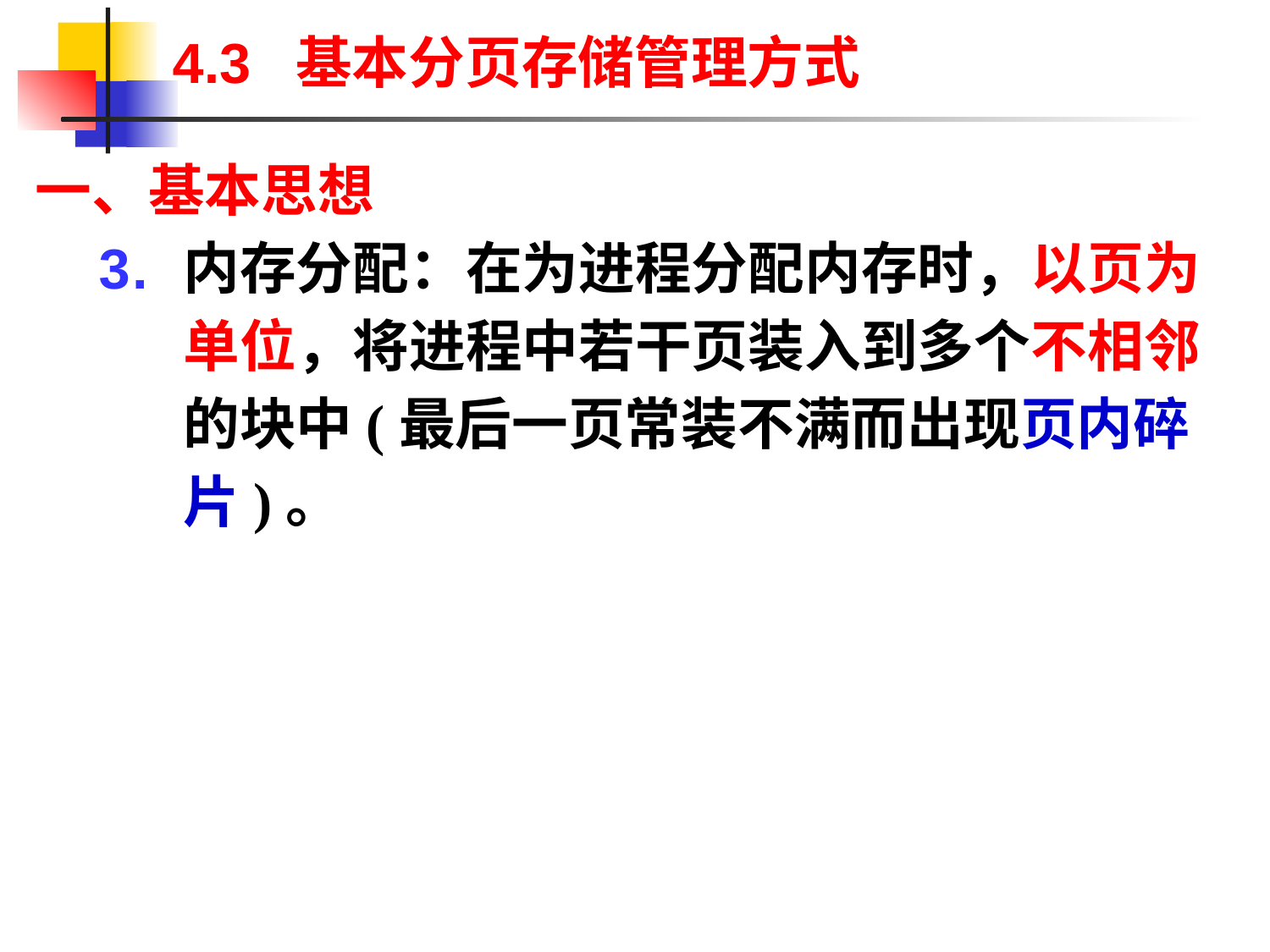

# 4.3  基本分页存储管理方式
一、基本思想
内存分配：在为进程分配内存时，以页为单位，将进程中若干页装入到多个不相邻的块中(最后一页常装不满而出现页内碎片)。